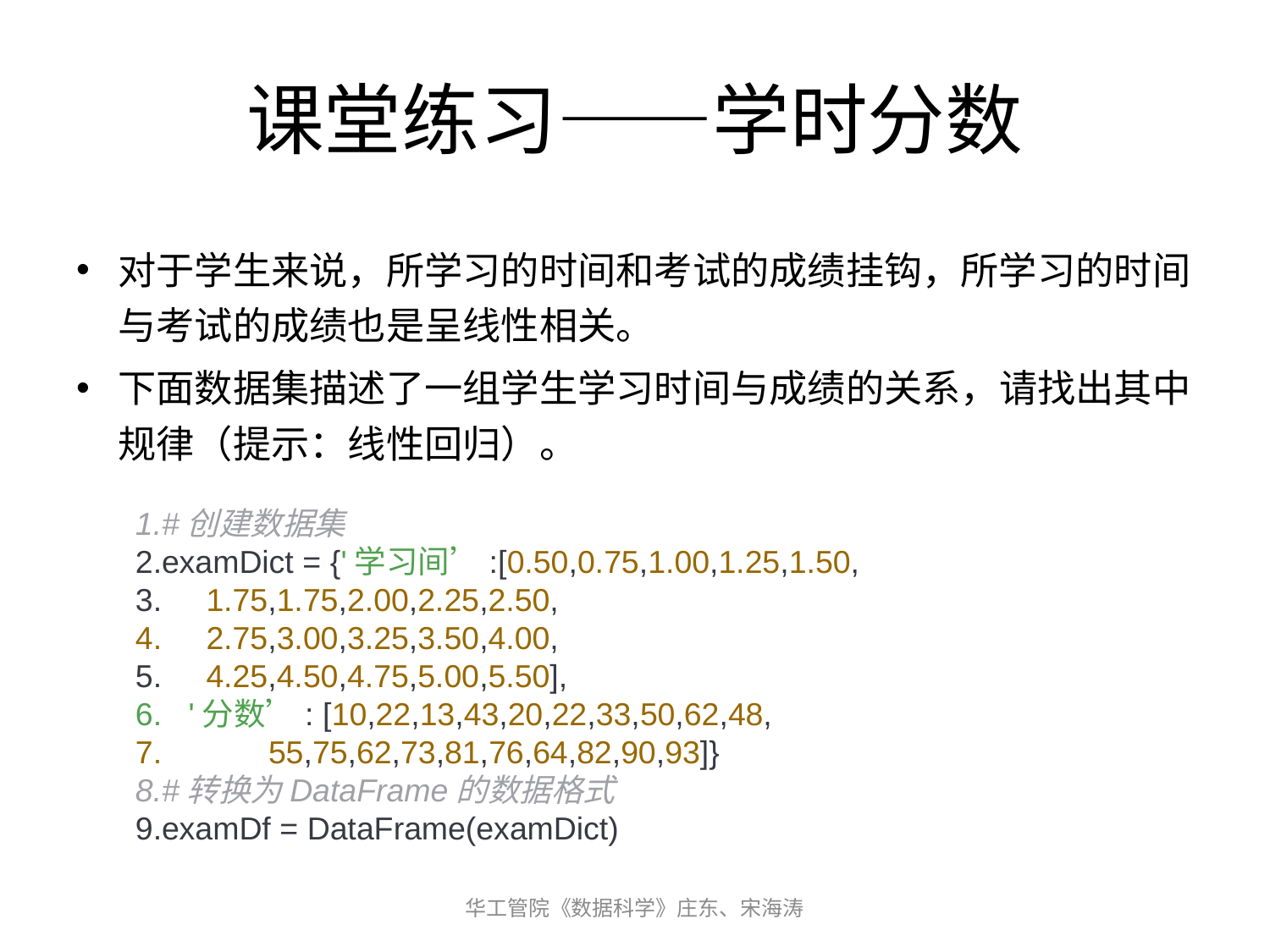

# 课堂练习——学时分数
对于学生来说，所学习的时间和考试的成绩挂钩，所学习的时间与考试的成绩也是呈线性相关。
下面数据集描述了一组学生学习时间与成绩的关系，请找出其中规律（提示：线性回归）。
#创建数据集
examDict = {'学习间’:[0.50,0.75,1.00,1.25,1.50,
     1.75,1.75,2.00,2.25,2.50,
     2.75,3.00,3.25,3.50,4.00,
     4.25,4.50,4.75,5.00,5.50],
   '分数’: [10,22,13,43,20,22,33,50,62,48,
            55,75,62,73,81,76,64,82,90,93]}
#转换为DataFrame的数据格式
examDf = DataFrame(examDict)
华工管院《数据科学》庄东、宋海涛